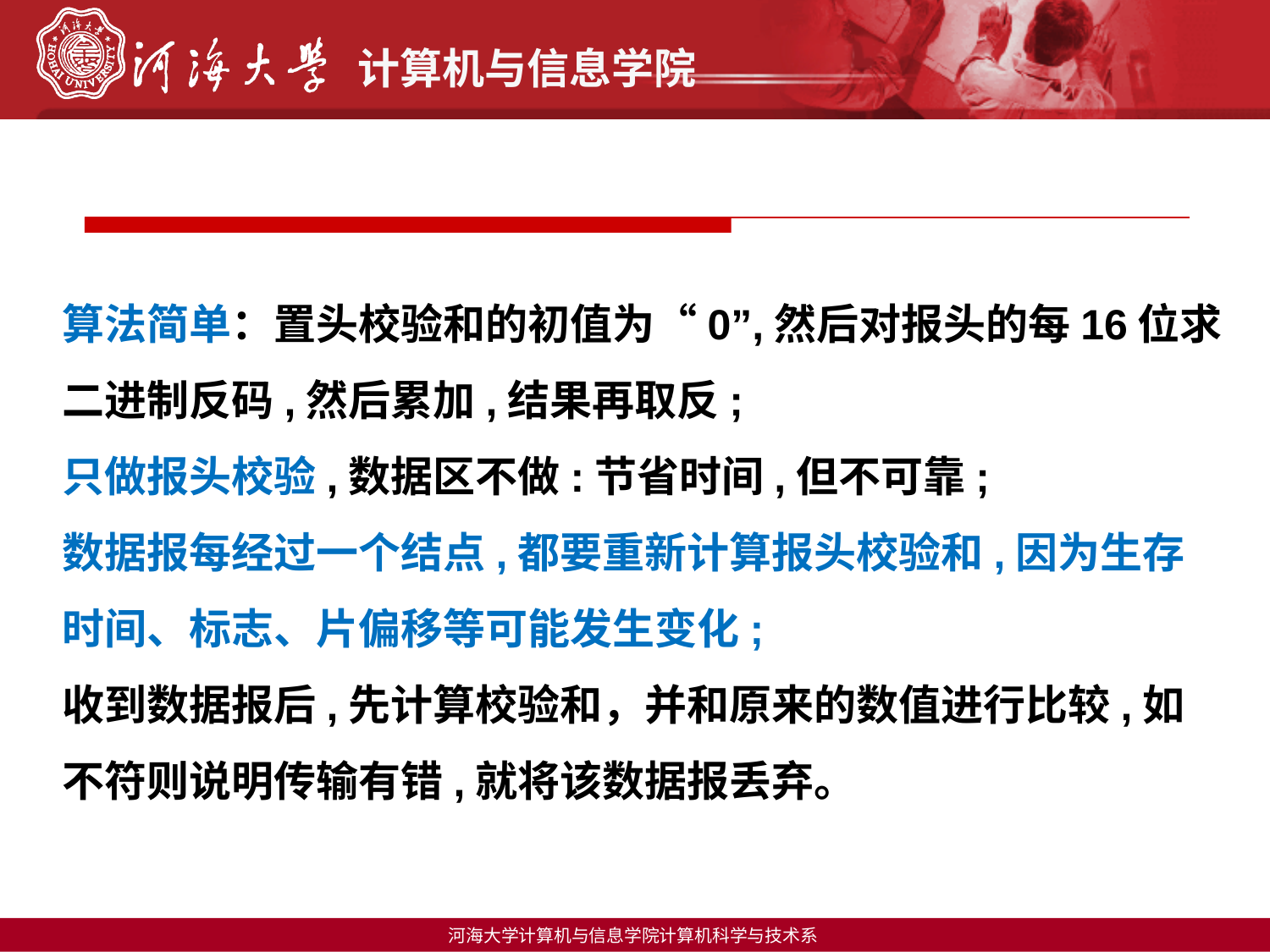

算法简单：置头校验和的初值为“0”,然后对报头的每16位求二进制反码,然后累加,结果再取反;
只做报头校验,数据区不做:节省时间,但不可靠;
数据报每经过一个结点,都要重新计算报头校验和,因为生存时间、标志、片偏移等可能发生变化;
收到数据报后,先计算校验和，并和原来的数值进行比较,如不符则说明传输有错,就将该数据报丢弃。